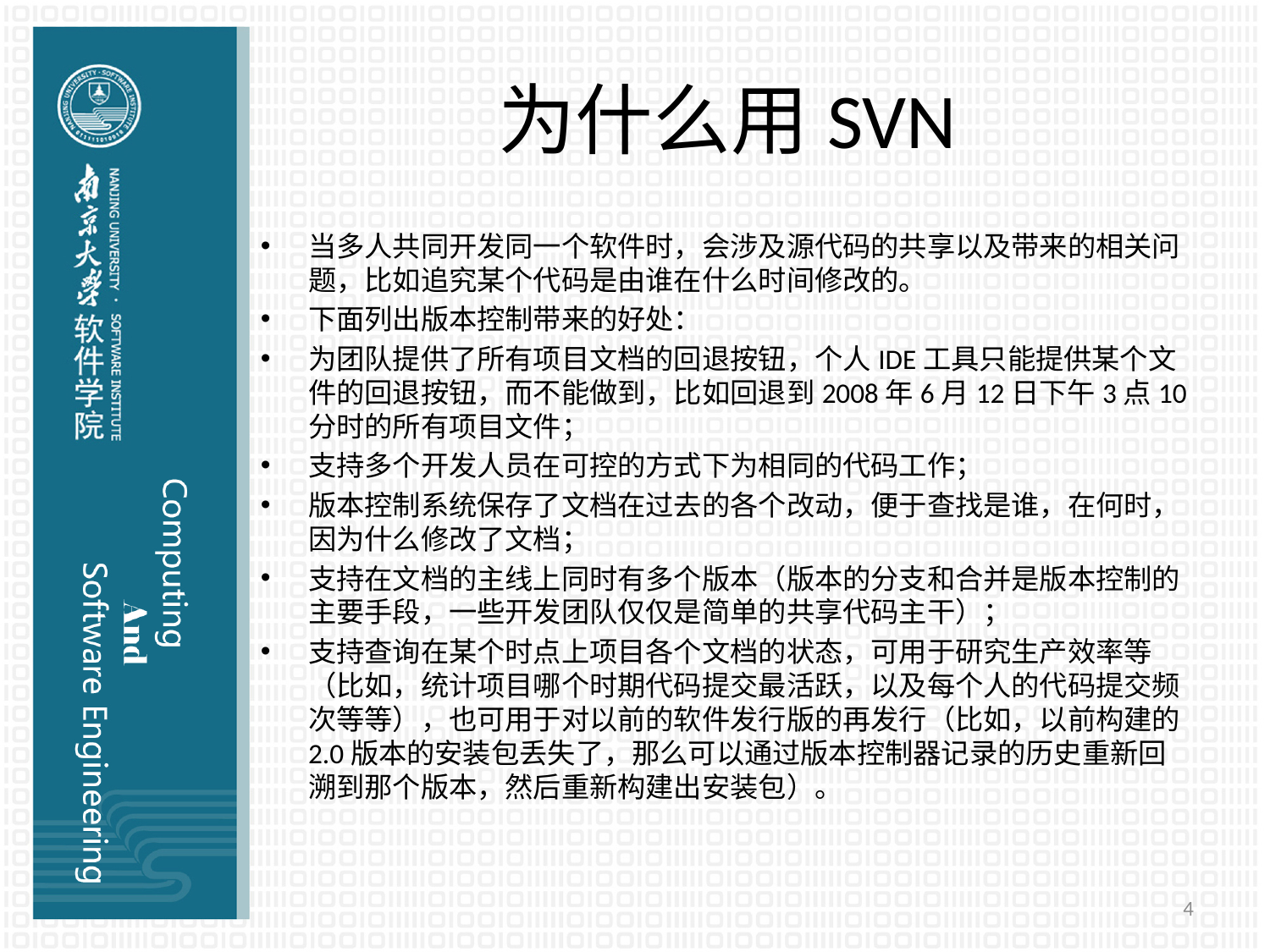

# 为什么用SVN
当多人共同开发同一个软件时，会涉及源代码的共享以及带来的相关问题，比如追究某个代码是由谁在什么时间修改的。
下面列出版本控制带来的好处：
为团队提供了所有项目文档的回退按钮，个人IDE工具只能提供某个文件的回退按钮，而不能做到，比如回退到2008年6月12日下午3点10分时的所有项目文件；
支持多个开发人员在可控的方式下为相同的代码工作；
版本控制系统保存了文档在过去的各个改动，便于查找是谁，在何时，因为什么修改了文档；
支持在文档的主线上同时有多个版本（版本的分支和合并是版本控制的主要手段，一些开发团队仅仅是简单的共享代码主干）；
支持查询在某个时点上项目各个文档的状态，可用于研究生产效率等（比如，统计项目哪个时期代码提交最活跃，以及每个人的代码提交频次等等），也可用于对以前的软件发行版的再发行（比如，以前构建的2.0版本的安装包丢失了，那么可以通过版本控制器记录的历史重新回溯到那个版本，然后重新构建出安装包）。

4